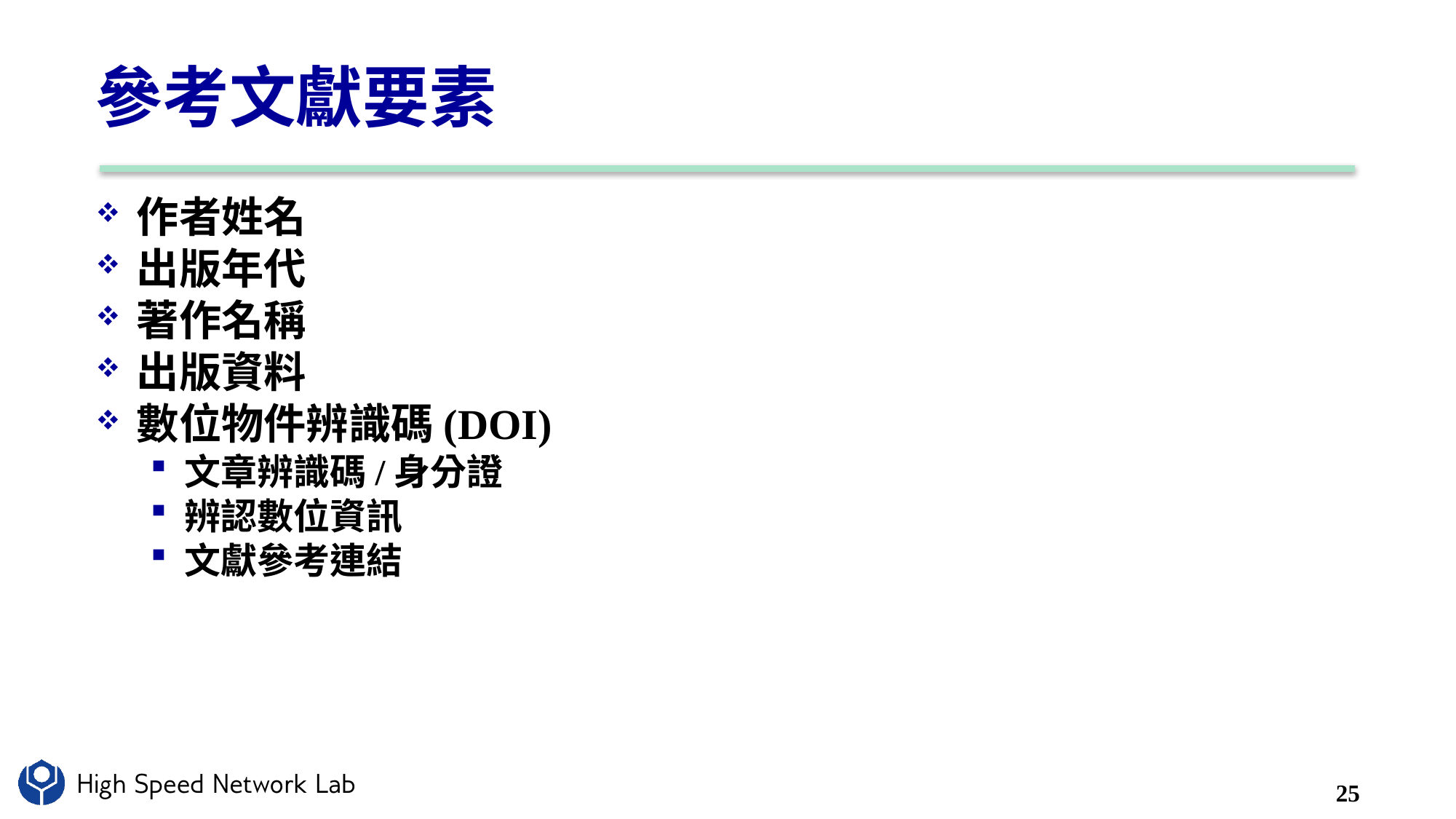

# 參考文獻要素
作者姓名
出版年代
著作名稱
出版資料
數位物件辨識碼(DOI)
文章辨識碼/身分證
辨認數位資訊
文獻參考連結
25